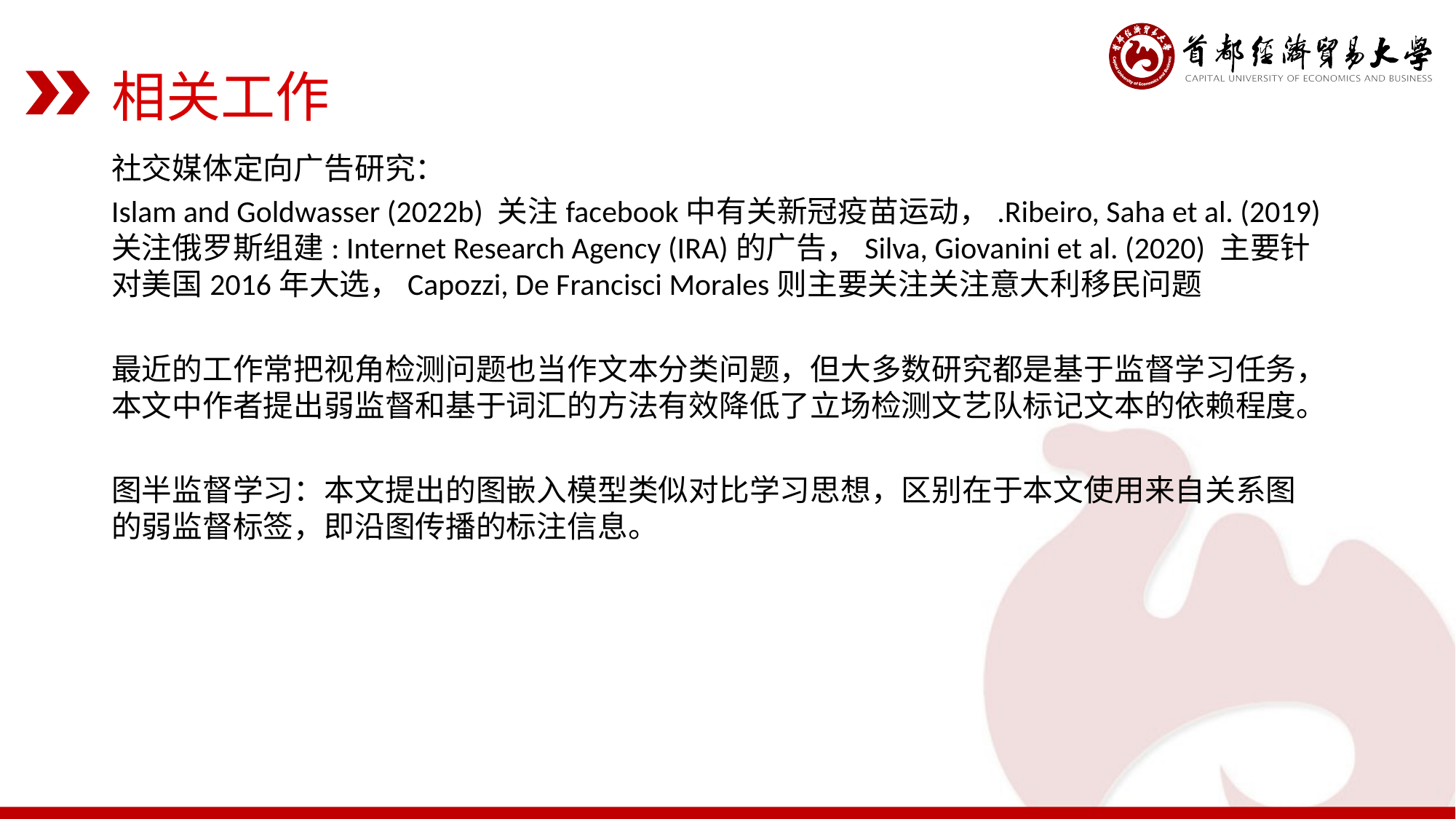

相关工作
社交媒体定向广告研究：
Islam and Goldwasser (2022b) 关注facebook中有关新冠疫苗运动，.Ribeiro, Saha et al. (2019) 关注俄罗斯组建: Internet Research Agency (IRA)的广告，Silva, Giovanini et al. (2020) 主要针对美国2016年大选，Capozzi, De Francisci Morales则主要关注关注意大利移民问题

最近的工作常把视角检测问题也当作文本分类问题，但大多数研究都是基于监督学习任务，本文中作者提出弱监督和基于词汇的方法有效降低了立场检测文艺队标记文本的依赖程度。

图半监督学习：本文提出的图嵌入模型类似对比学习思想，区别在于本文使用来自关系图的弱监督标签，即沿图传播的标注信息。